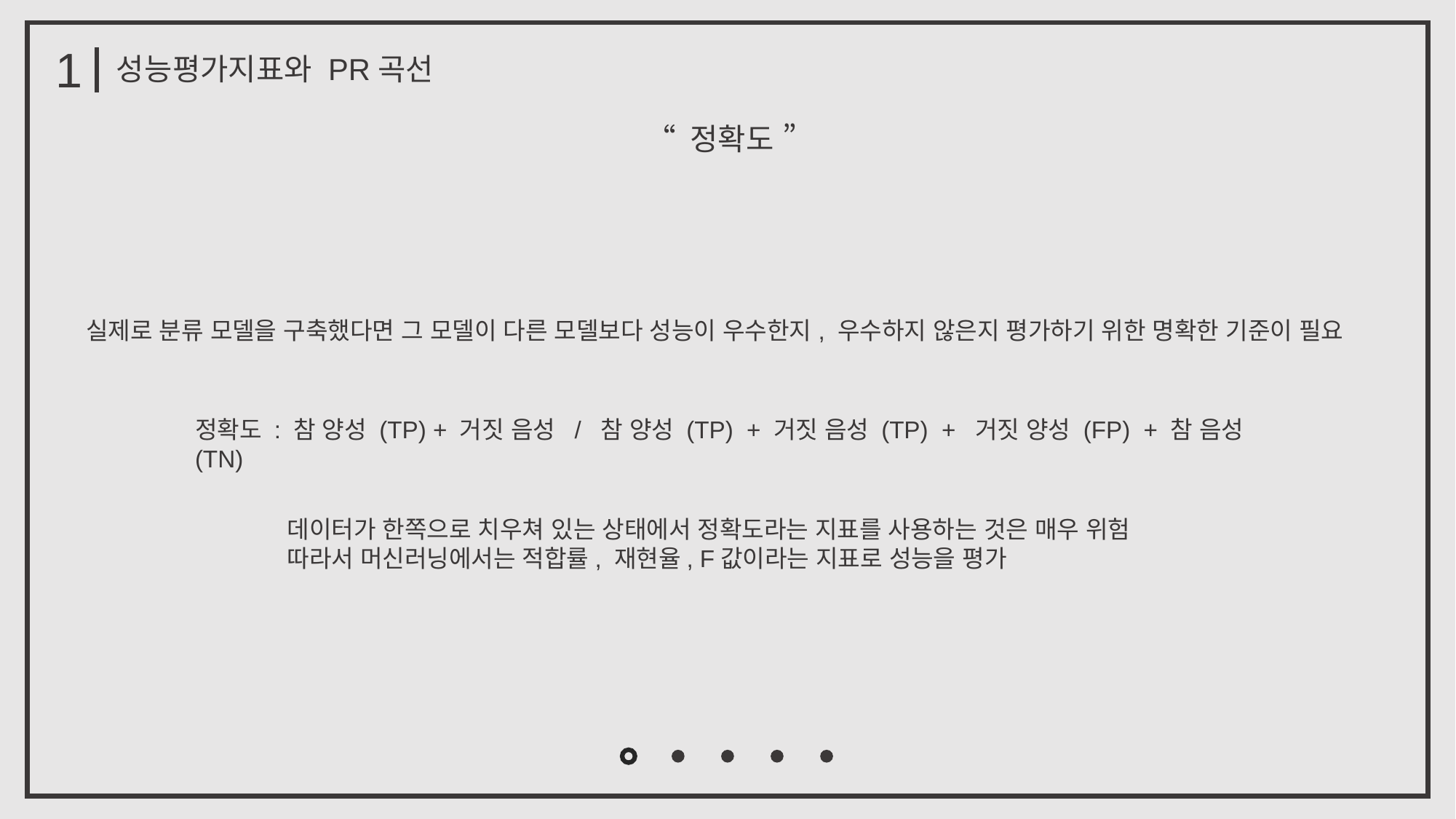

1
성능평가지표와 PR곡선
“ 정확도 ”
실제로 분류 모델을 구축했다면 그 모델이 다른 모델보다 성능이 우수한지, 우수하지 않은지 평가하기 위한 명확한 기준이 필요
정확도 : 참 양성 (TP) + 거짓 음성  /  참 양성 (TP)  + 거짓 음성 (TP)  +  거짓 양성 (FP)  + 참 음성 (TN)
데이터가 한쪽으로 치우쳐 있는 상태에서 정확도라는 지표를 사용하는 것은 매우 위험
따라서 머신러닝에서는 적합률, 재현율, F값이라는 지표로 성능을 평가